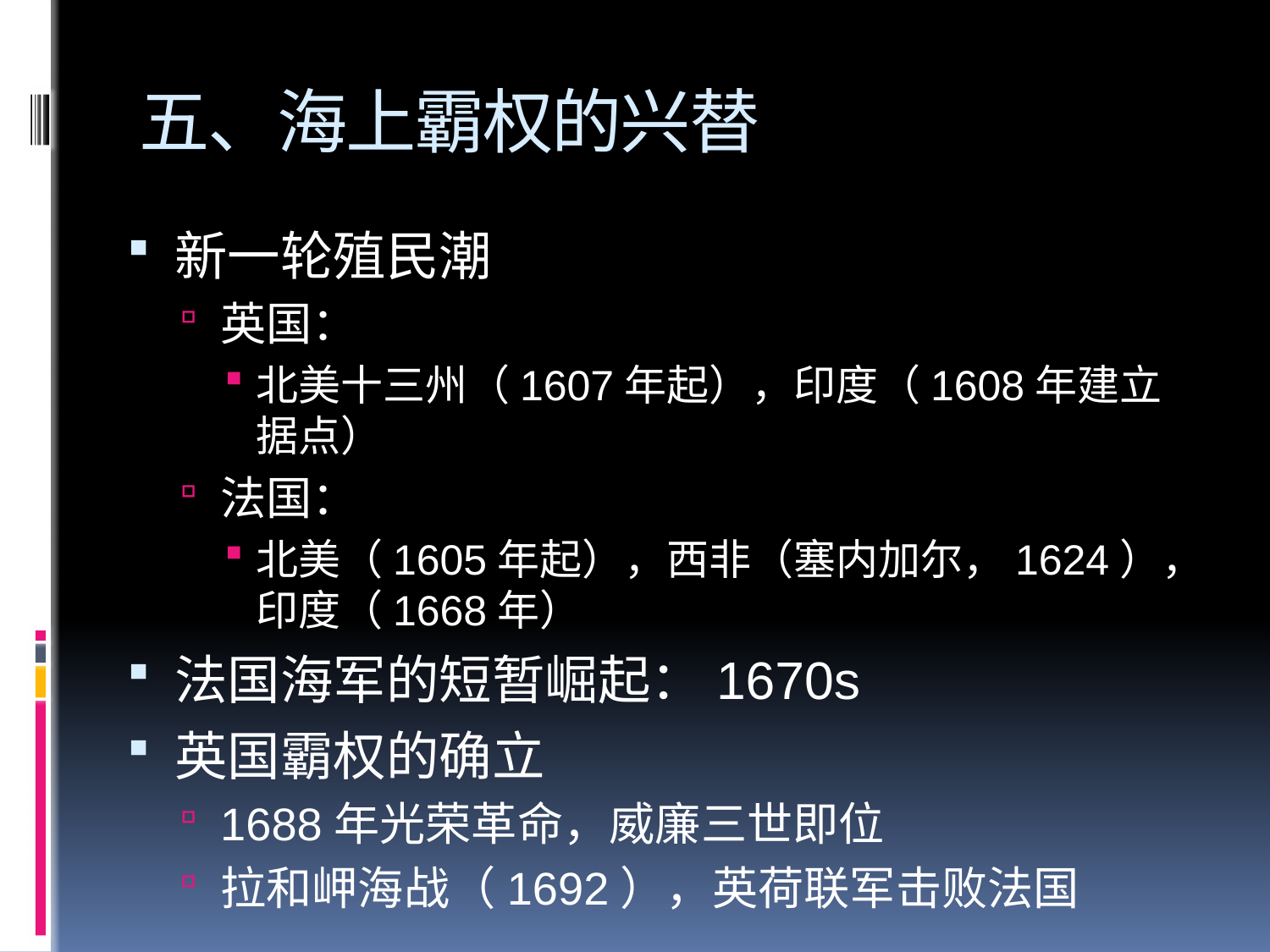

# 五、海上霸权的兴替
新一轮殖民潮
英国：
北美十三州（1607年起），印度（1608年建立据点）
法国：
北美（1605年起），西非（塞内加尔，1624），印度（1668年）
法国海军的短暂崛起：1670s
英国霸权的确立
1688年光荣革命，威廉三世即位
拉和岬海战（1692），英荷联军击败法国